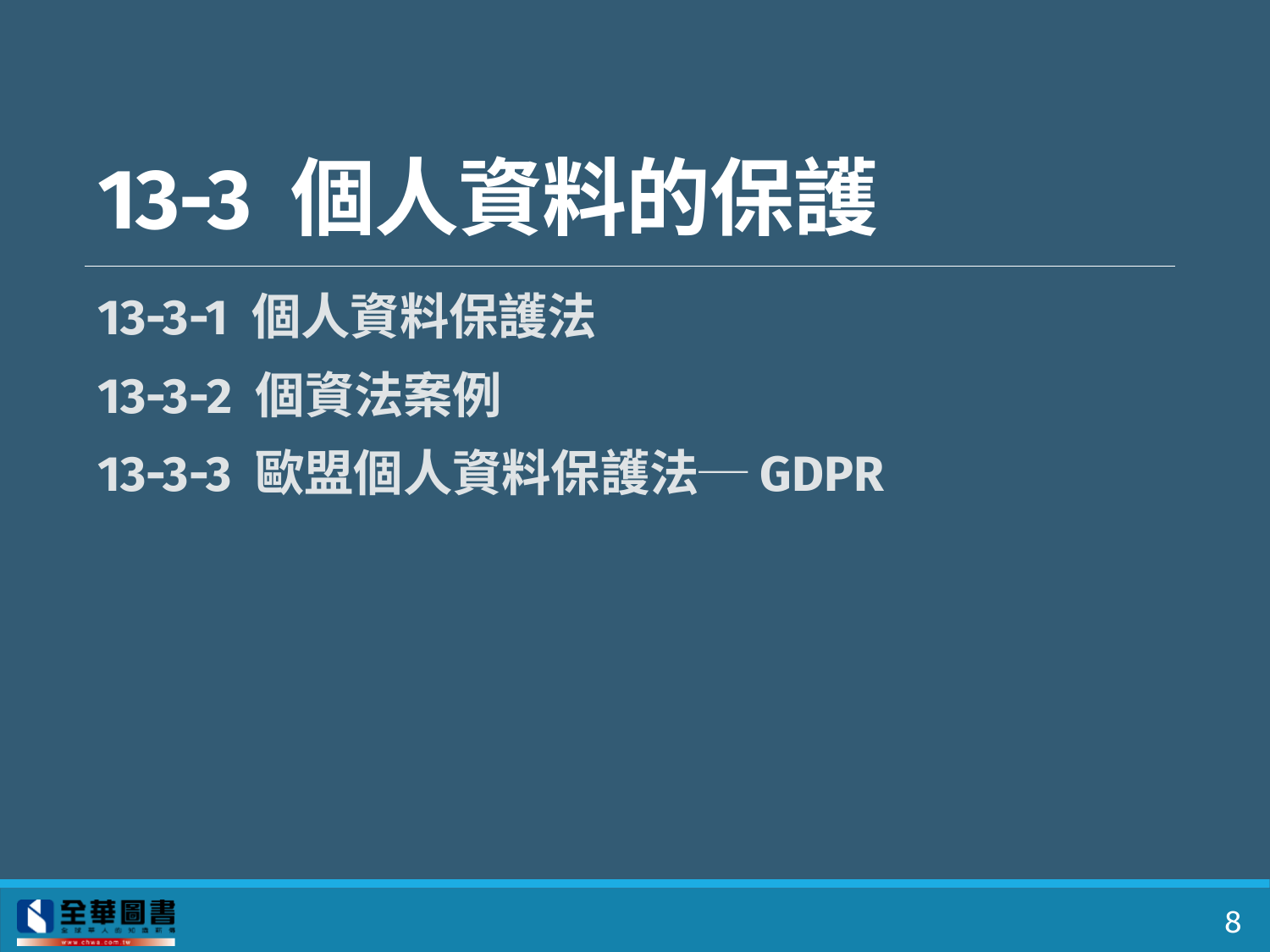

# 13-3 個人資料的保護
13-3-1 個人資料保護法
13-3-2 個資法案例
13-3-3 歐盟個人資料保護法─GDPR
8